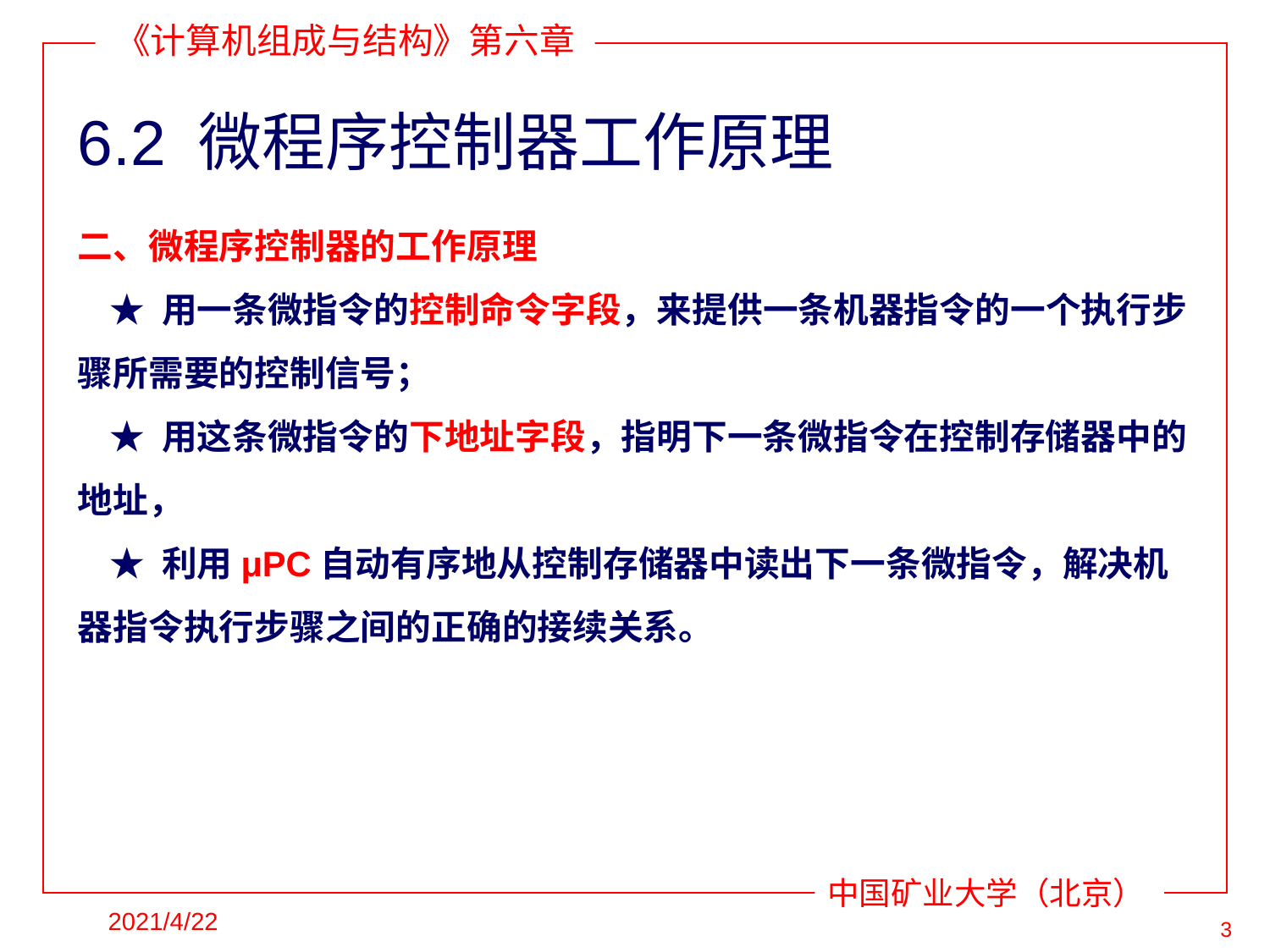

# 6.2 微程序控制器工作原理
二、微程序控制器的工作原理
    ★ 用一条微指令的控制命令字段，来提供一条机器指令的一个执行步骤所需要的控制信号；
    ★ 用这条微指令的下地址字段，指明下一条微指令在控制存储器中的地址，
    ★ 利用μPC自动有序地从控制存储器中读出下一条微指令，解决机器指令执行步骤之间的正确的接续关系。

2021/4/22